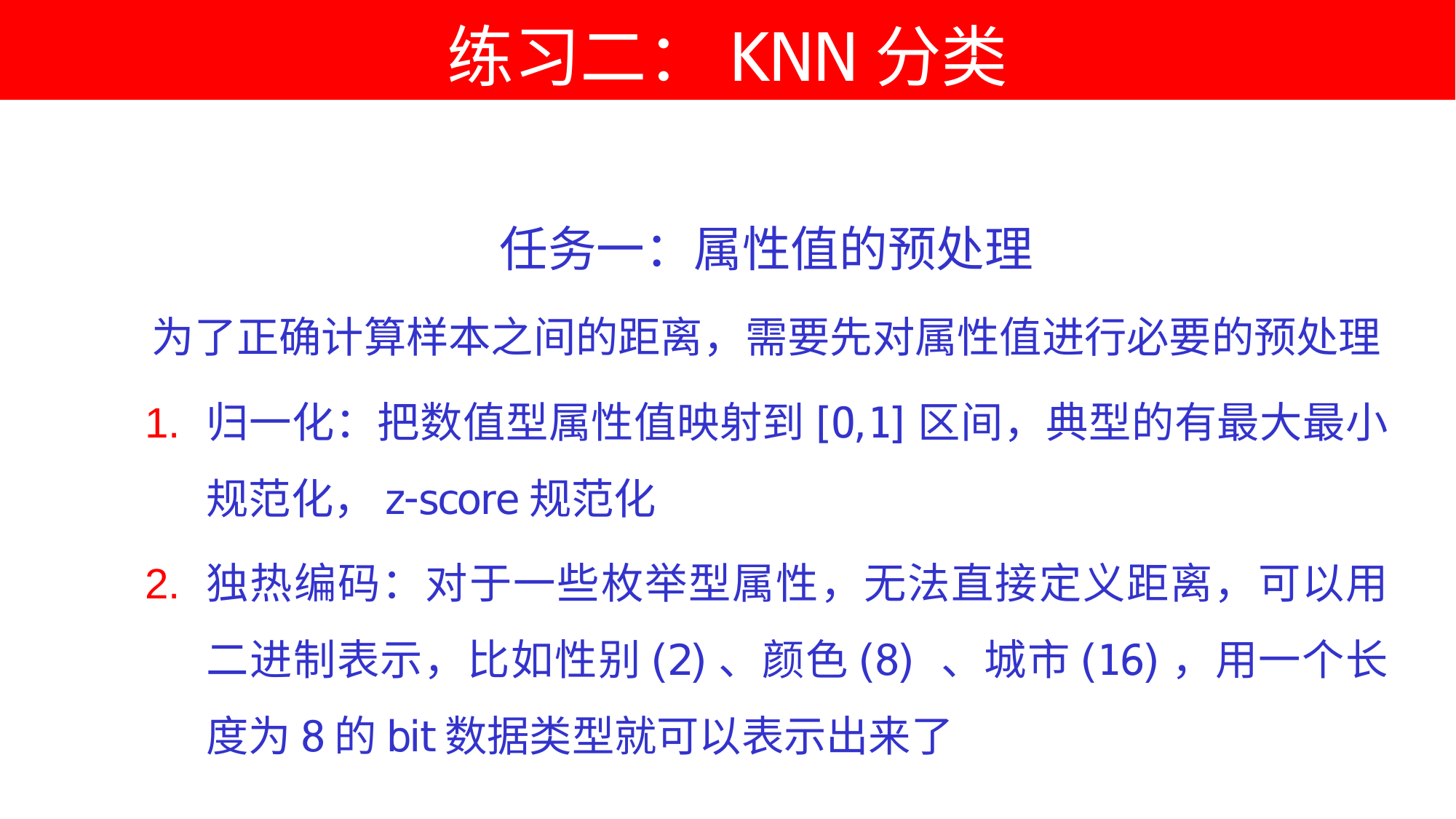

# 练习二：KNN分类
任务一：属性值的预处理
为了正确计算样本之间的距离，需要先对属性值进行必要的预处理
归一化：把数值型属性值映射到[0,1]区间，典型的有最大最小规范化，z-score规范化
独热编码：对于一些枚举型属性，无法直接定义距离，可以用二进制表示，比如性别(2)、颜色(8) 、城市(16)，用一个长度为8的bit数据类型就可以表示出来了